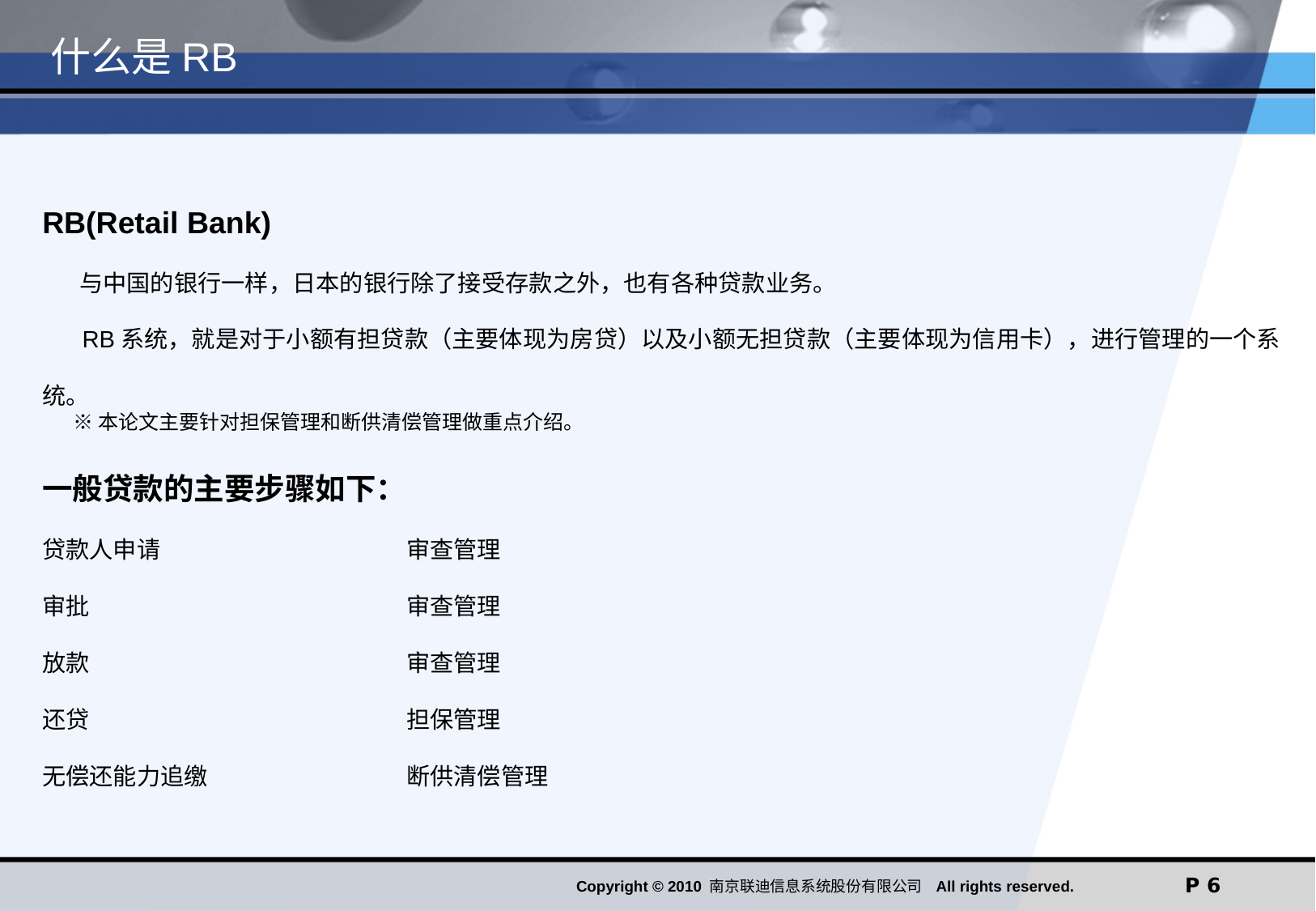

# 什么是RB
RB(Retail Bank)
      与中国的银行一样，日本的银行除了接受存款之外，也有各种贷款业务。
      RB系统，就是对于小额有担贷款（主要体现为房贷）以及小额无担贷款（主要体现为信用卡），进行管理的一个系统。
       ※本论文主要针对担保管理和断供清偿管理做重点介绍。
一般贷款的主要步骤如下：
贷款人申请			审查管理
审批			审查管理
放款			审查管理
还贷			担保管理
无偿还能力追缴		断供清偿管理